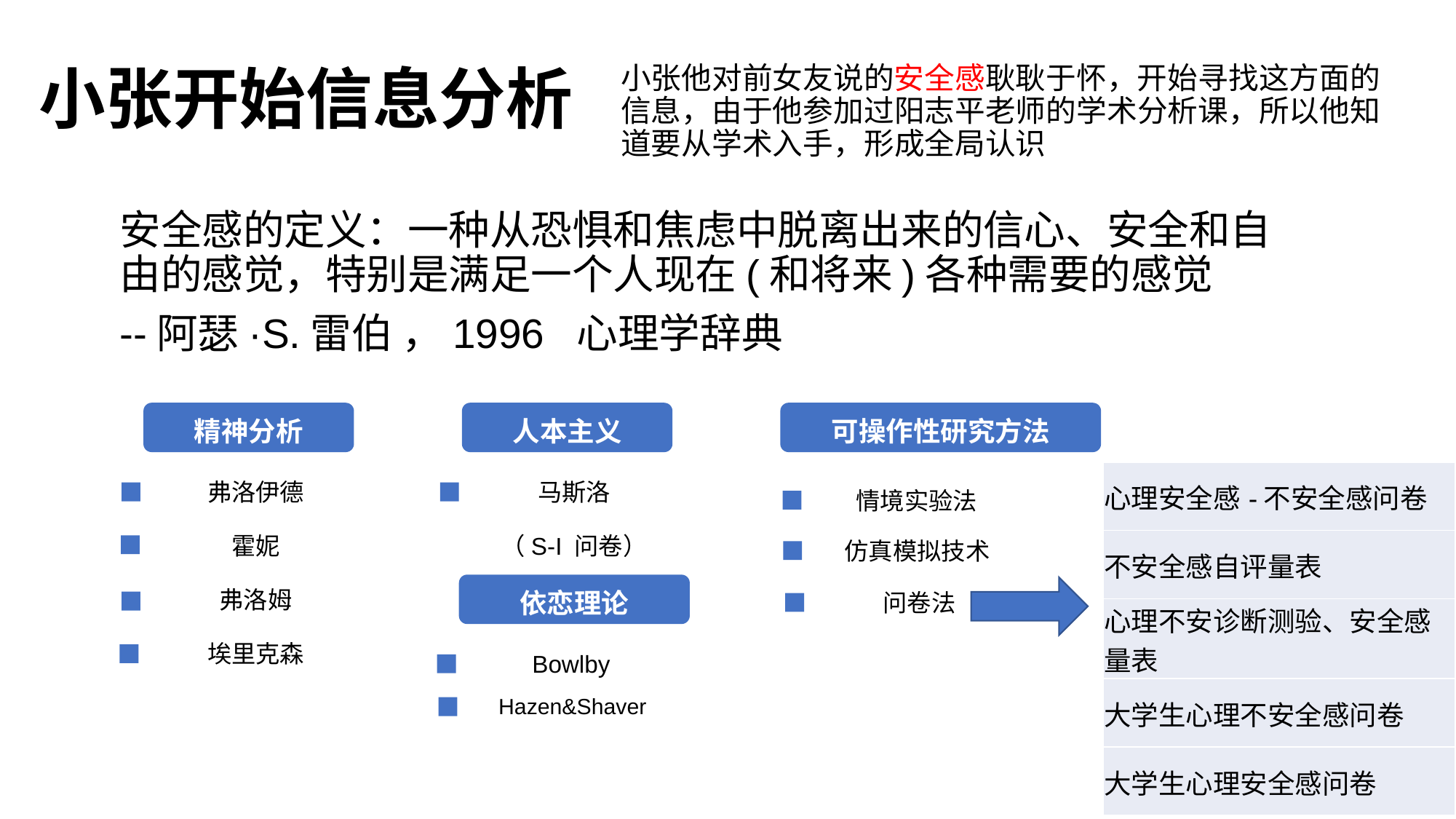

# 小张开始信息分析
小张他对前女友说的安全感耿耿于怀，开始寻找这方面的信息，由于他参加过阳志平老师的学术分析课，所以他知道要从学术入手，形成全局认识

安全感的定义：一种从恐惧和焦虑中脱离出来的信心、安全和自由的感觉，特别是满足一个人现在(和将来)各种需要的感觉
--阿瑟·S.雷伯 ，1996  心理学辞典
精神分析
人本主义
可操作性研究方法
| 心理安全感-不安全感问卷 |
| --- |
| 不安全感自评量表 |
| 心理不安诊断测验、安全感量表 |
| 大学生心理不安全感问卷 |
| 大学生心理安全感问卷 |
弗洛伊德

霍妮
弗洛姆
埃里克森
马斯洛

（S-I 问卷）
情境实验法

仿真模拟技术

依恋理论

问卷法

Bowlby

Hazen&Shaver